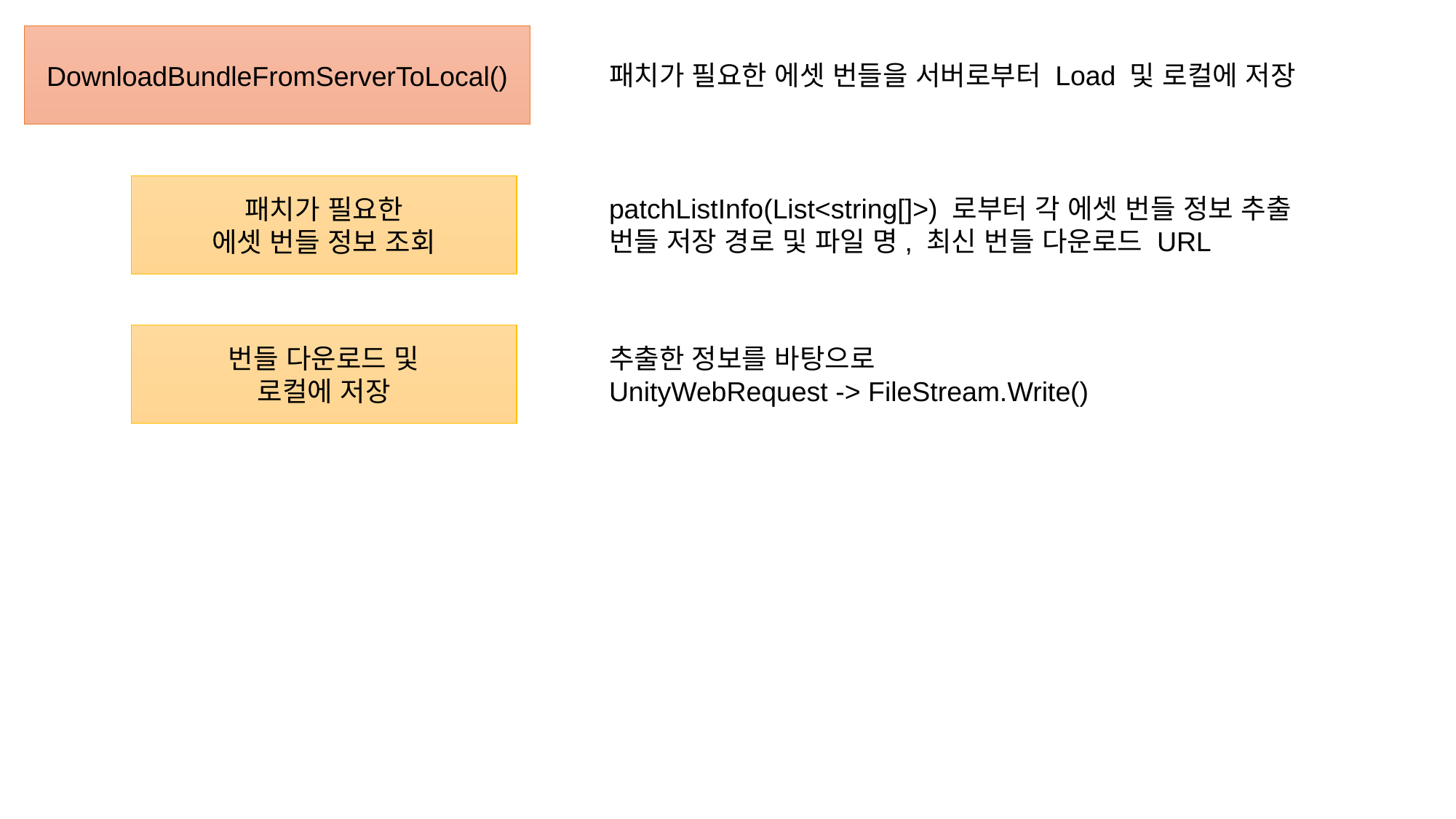

DownloadBundleFromServerToLocal()
패치가 필요한 에셋 번들을 서버로부터 Load 및 로컬에 저장
패치가 필요한
에셋 번들 정보 조회
patchListInfo(List<string[]>) 로부터 각 에셋 번들 정보 추출
번들 저장 경로 및 파일 명, 최신 번들 다운로드 URL
번들 다운로드 및
로컬에 저장
추출한 정보를 바탕으로
UnityWebRequest -> FileStream.Write()